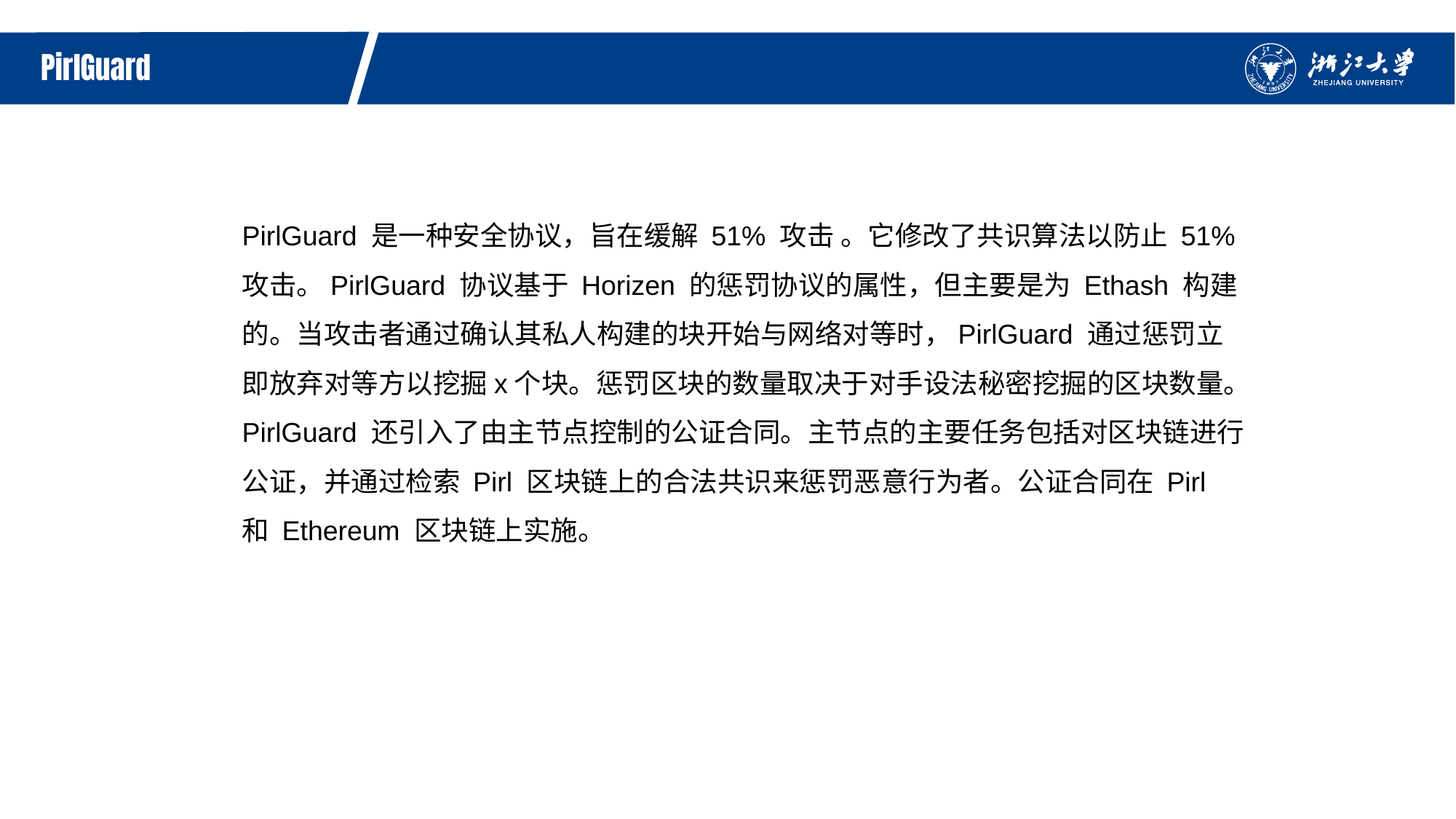

PirlGuard
PirlGuard 是一种安全协议，旨在缓解 51% 攻击 。它修改了共识算法以防止 51% 攻击。PirlGuard 协议基于 Horizen 的惩罚协议的属性，但主要是为 Ethash 构建的。当攻击者通过确认其私人构建的块开始与网络对等时，PirlGuard 通过惩罚立即放弃对等方以挖掘x个块。惩罚区块的数量取决于对手设法秘密挖掘的区块数量。
PirlGuard 还引入了由主节点控制的公证合同。主节点的主要任务包括对区块链进行公证，并通过检索 Pirl 区块链上的合法共识来惩罚恶意行为者。公证合同在 Pirl 和 Ethereum 区块链上实施。